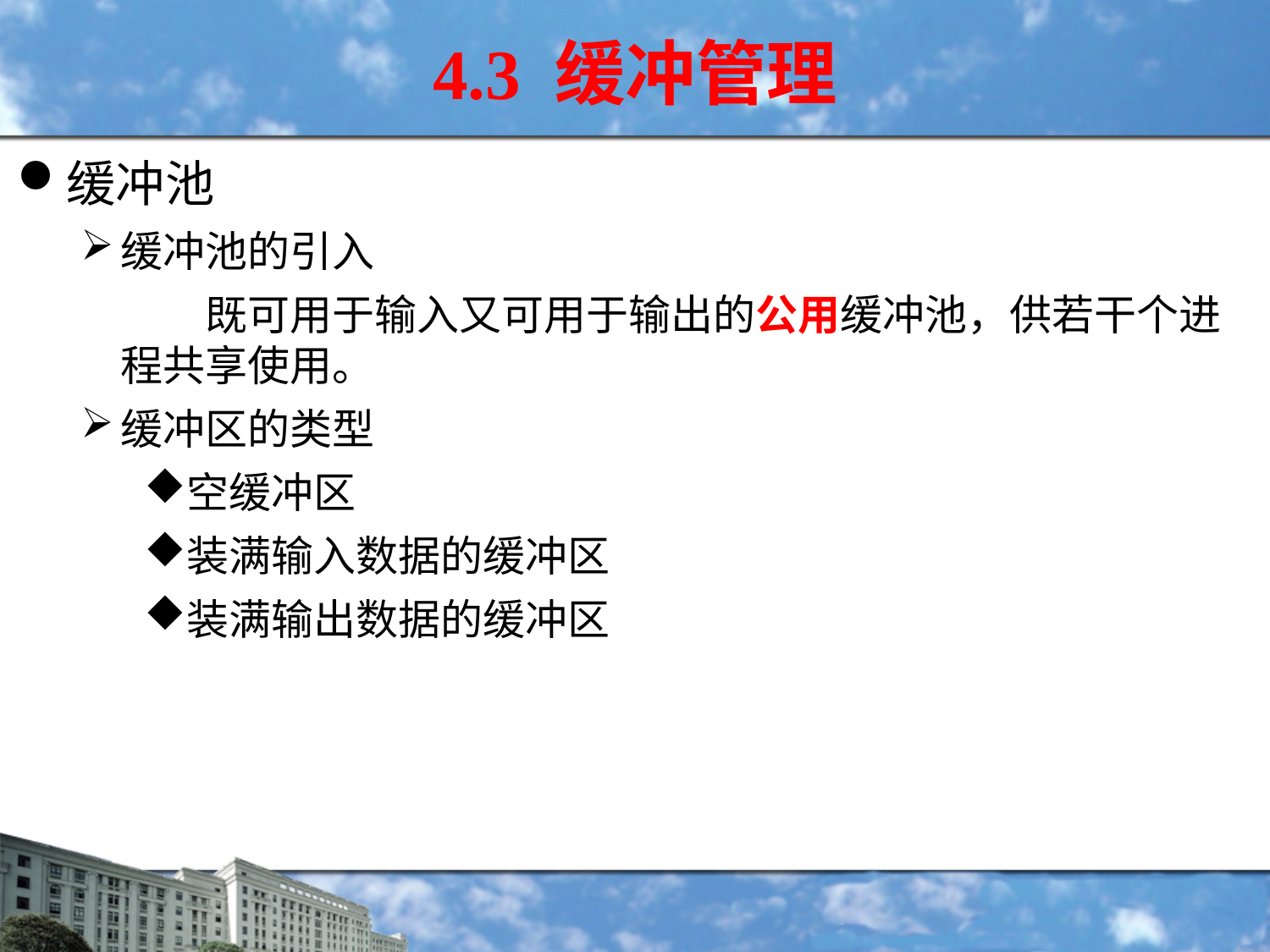

4.3 缓冲管理
缓冲池
缓冲池的引入
            既可用于输入又可用于输出的公用缓冲池，供若干个进程共享使用。
缓冲区的类型
空缓冲区
装满输入数据的缓冲区
装满输出数据的缓冲区